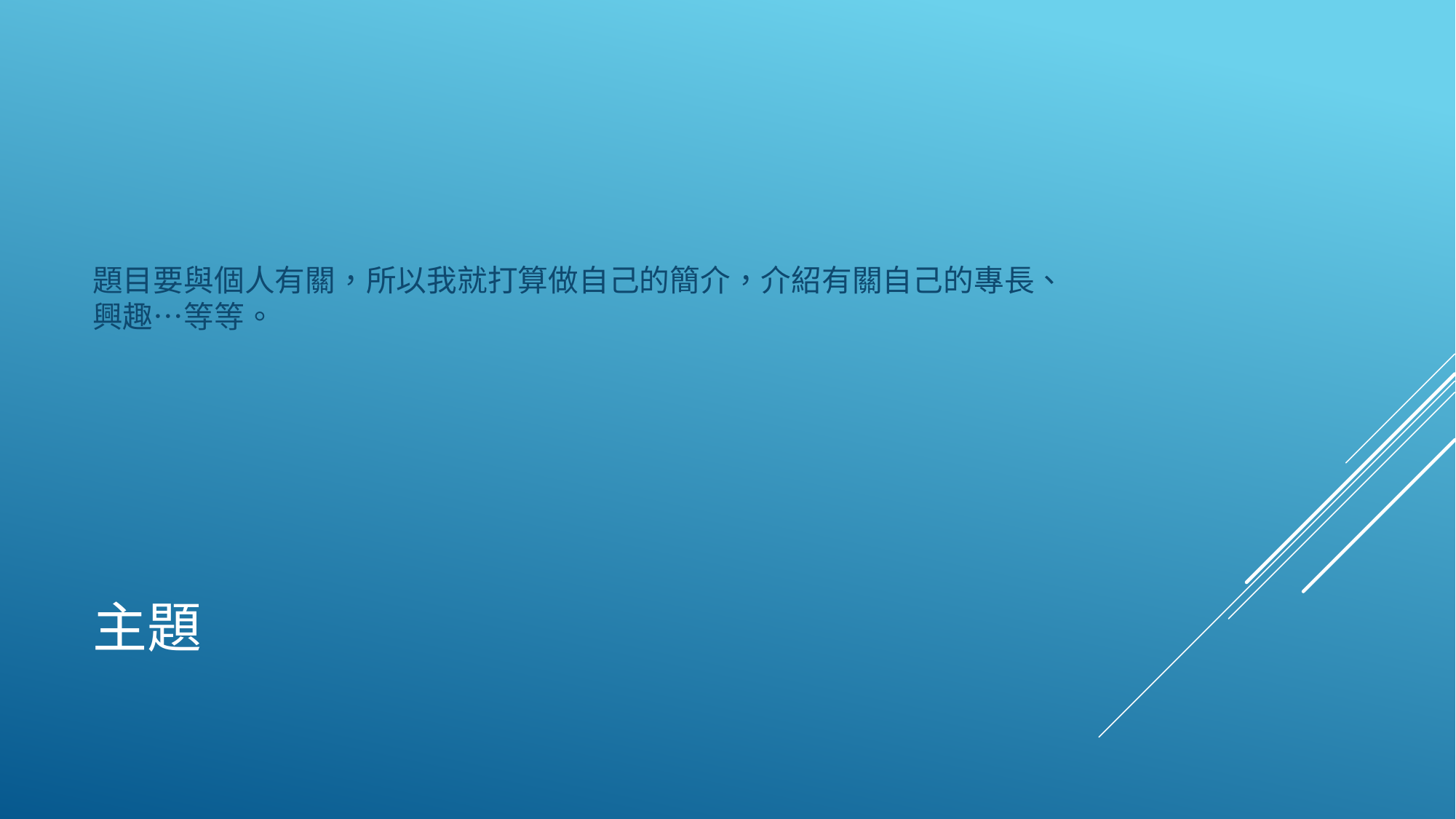

題目要與個人有關，所以我就打算做自己的簡介，介紹有關自己的專長、興趣…等等。
# 主題